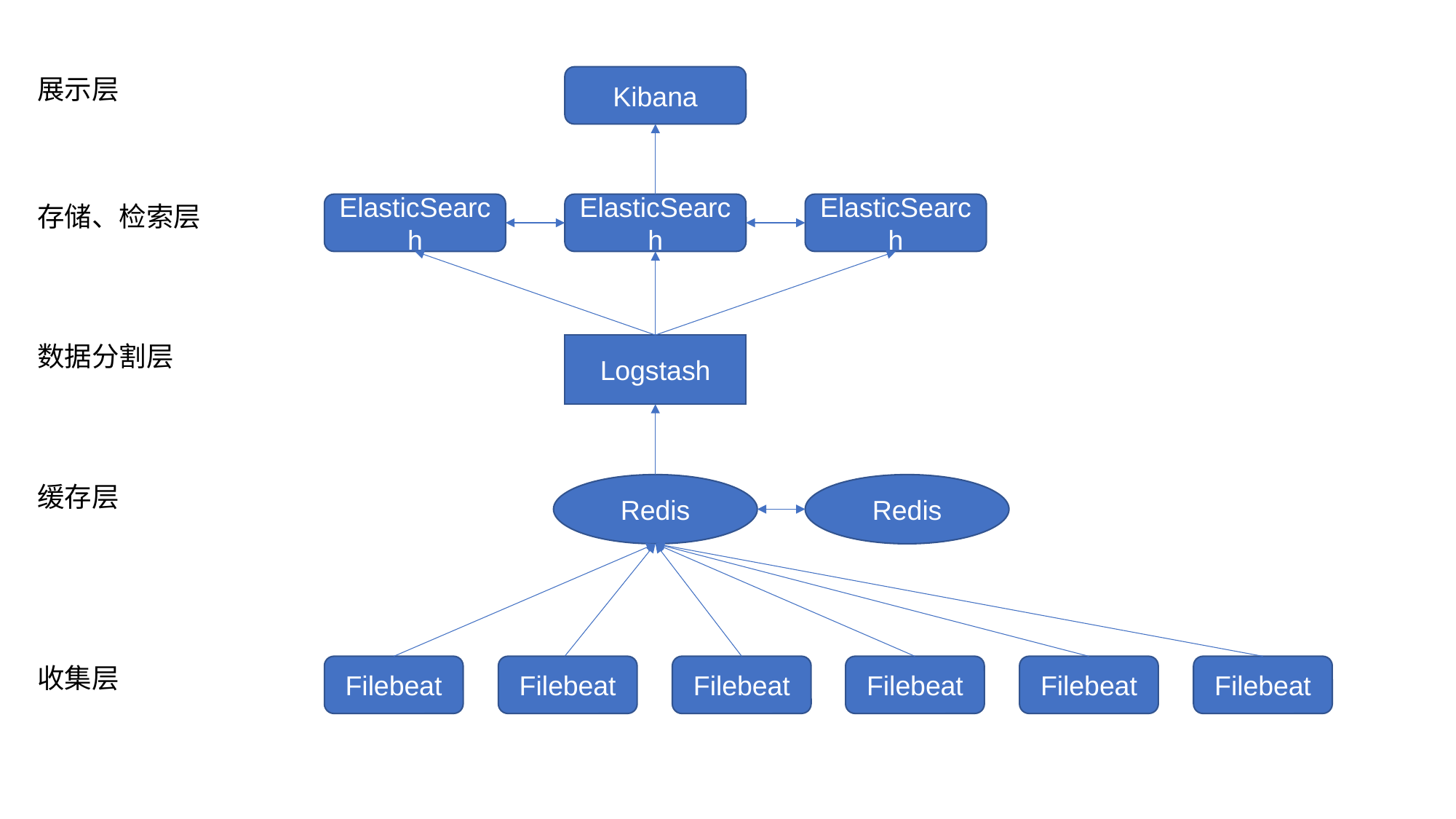

展示层
Kibana
存储、检索层
ElasticSearch
ElasticSearch
ElasticSearch
数据分割层
Logstash
缓存层
Redis
Redis
收集层
Filebeat
Filebeat
Filebeat
Filebeat
Filebeat
Filebeat